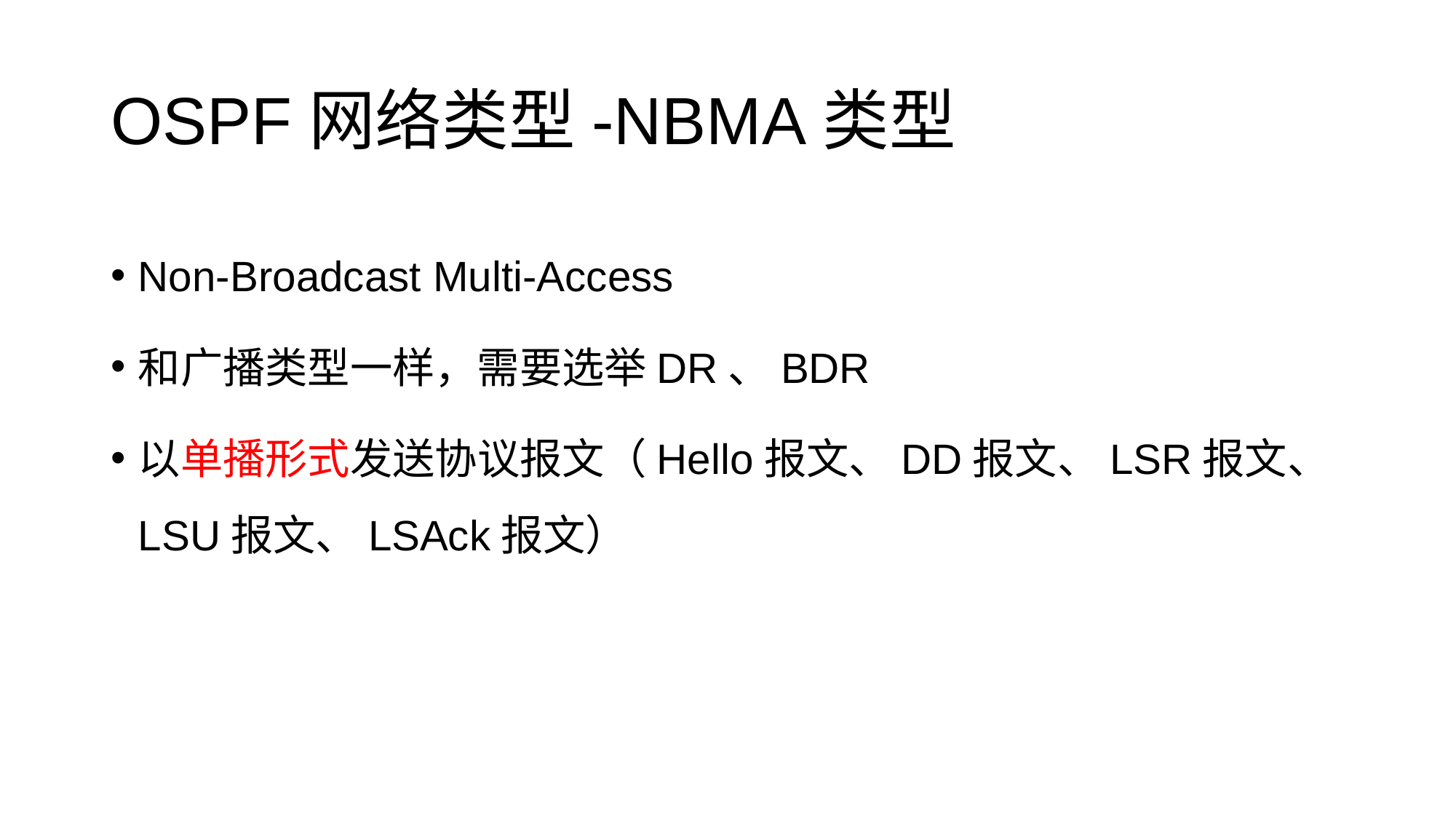

# OSPF网络类型-NBMA类型
Non-Broadcast Multi-Access
和广播类型一样，需要选举DR、BDR
以单播形式发送协议报文（Hello报文、DD报文、LSR报文、LSU报文、LSAck报文）